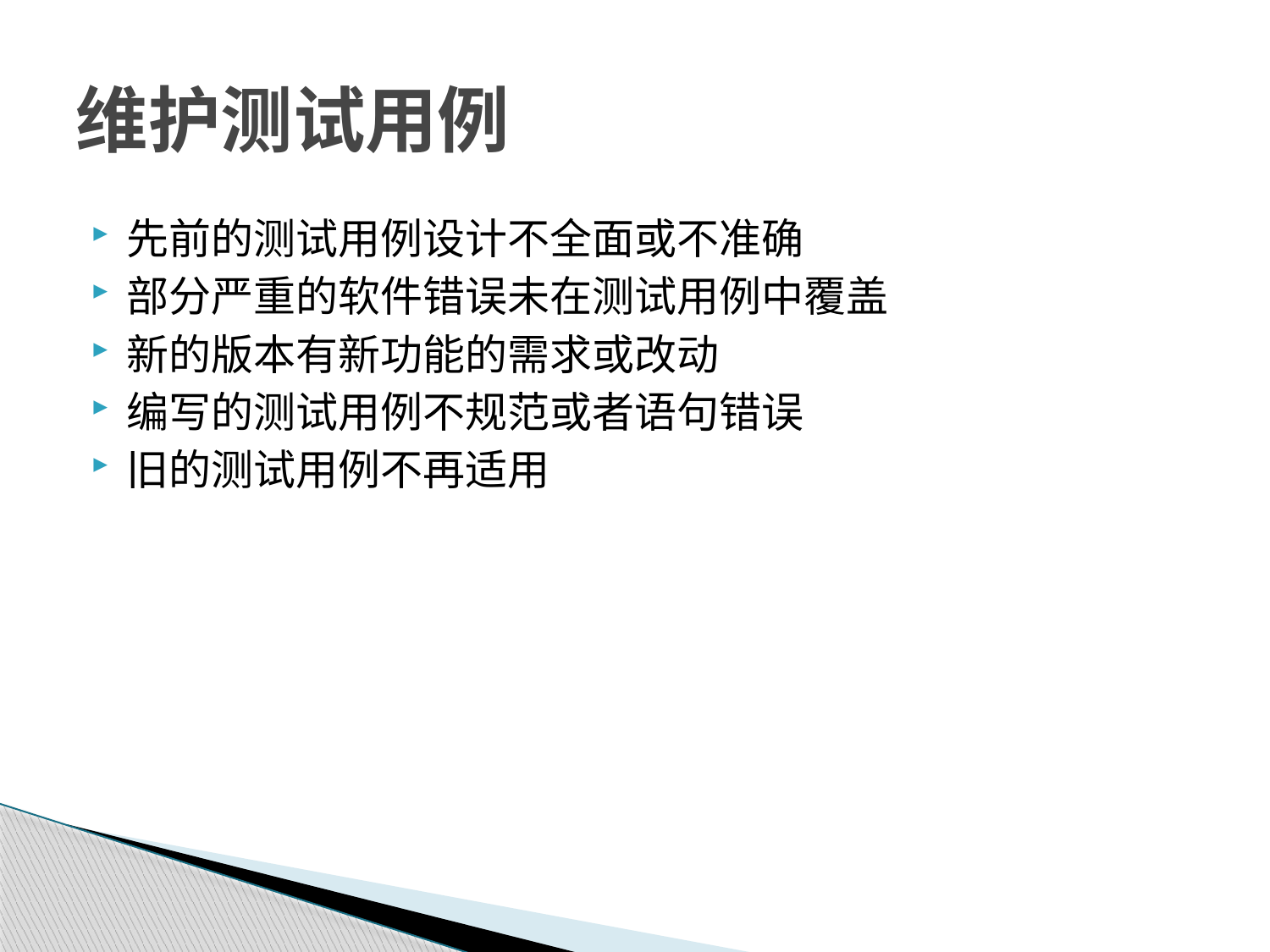

# 维护测试用例
先前的测试用例设计不全面或不准确
部分严重的软件错误未在测试用例中覆盖
新的版本有新功能的需求或改动
编写的测试用例不规范或者语句错误
旧的测试用例不再适用